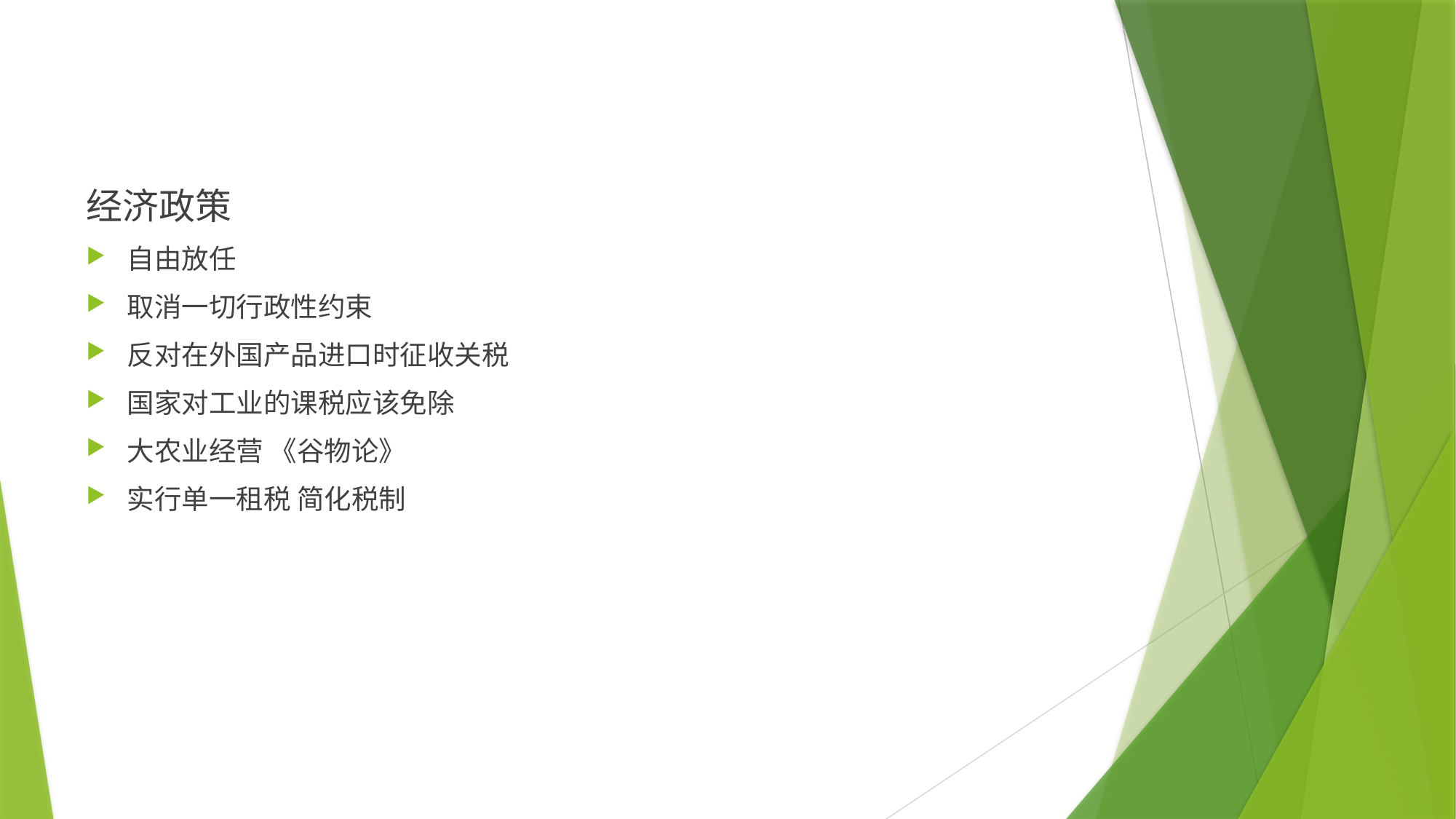

经济政策
自由放任
取消一切行政性约束
反对在外国产品进口时征收关税
国家对工业的课税应该免除
大农业经营 《谷物论》
实行单一租税 简化税制